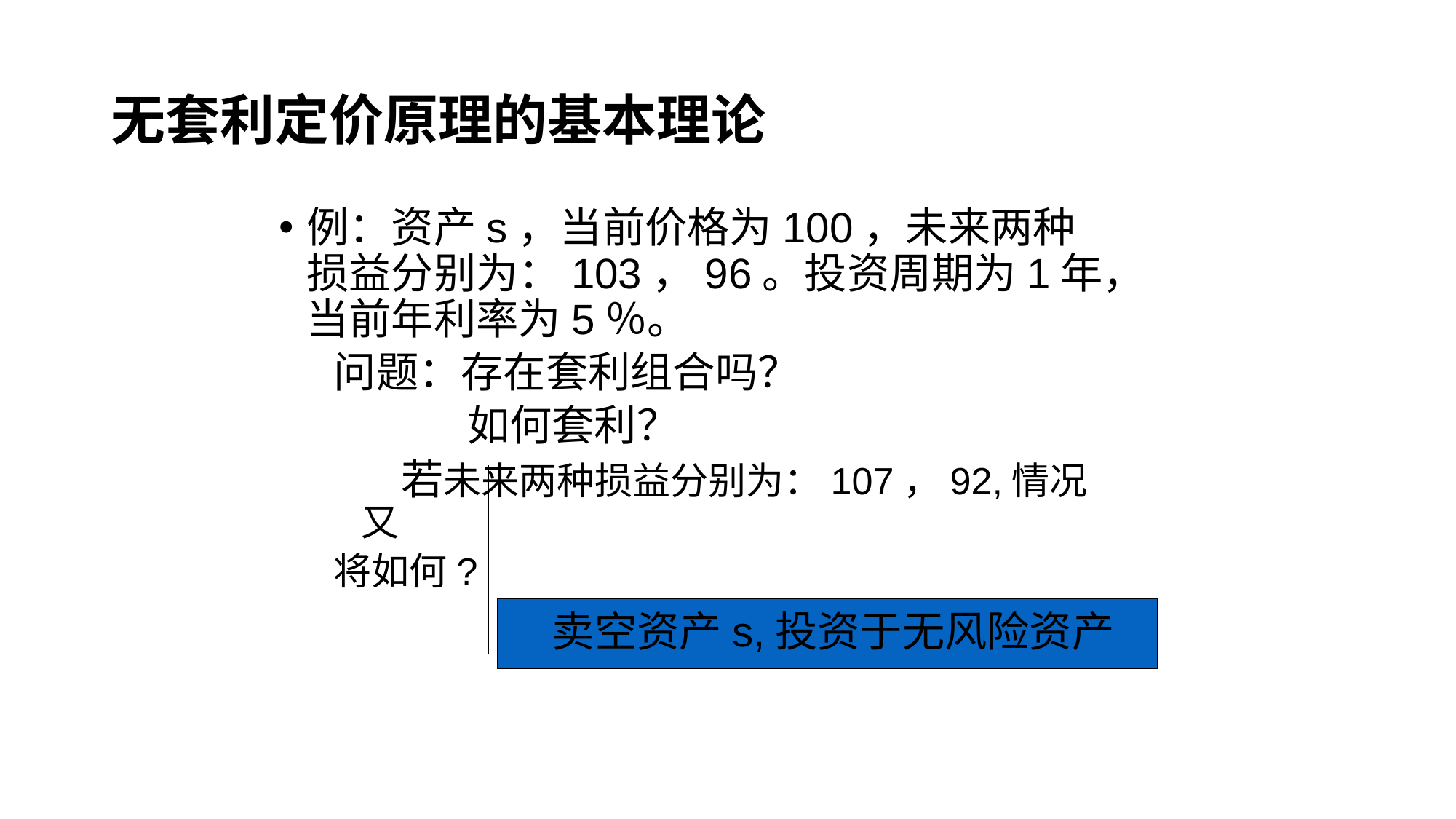

无套利定价原理的基本理论
例：资产s，当前价格为100，未来两种损益分别为：103，96。投资周期为1年，当前年利率为5％。
问题：存在套利组合吗？
             如何套利？
      若未来两种损益分别为：107，92,情况又
将如何?

卖空资产s,投资于无风险资产